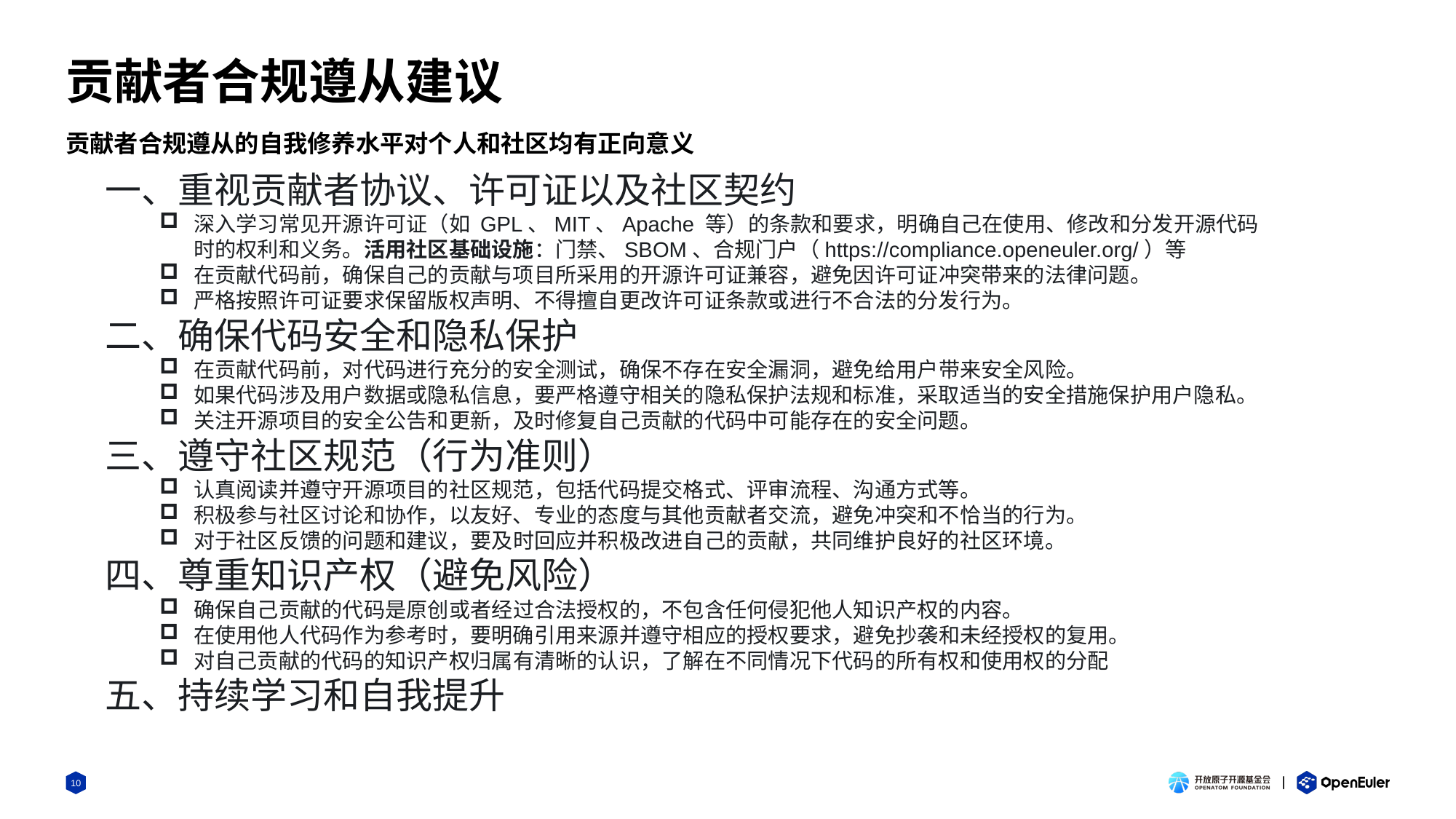

# 贡献者合规遵从建议
贡献者合规遵从的自我修养水平对个人和社区均有正向意义
一、重视贡献者协议、许可证以及社区契约
深入学习常见开源许可证（如 GPL、MIT、Apache 等）的条款和要求，明确自己在使用、修改和分发开源代码时的权利和义务。活用社区基础设施：门禁、SBOM、合规门户（https://compliance.openeuler.org/）等
在贡献代码前，确保自己的贡献与项目所采用的开源许可证兼容，避免因许可证冲突带来的法律问题。
严格按照许可证要求保留版权声明、不得擅自更改许可证条款或进行不合法的分发行为。
二、确保代码安全和隐私保护
在贡献代码前，对代码进行充分的安全测试，确保不存在安全漏洞，避免给用户带来安全风险。
如果代码涉及用户数据或隐私信息，要严格遵守相关的隐私保护法规和标准，采取适当的安全措施保护用户隐私。
关注开源项目的安全公告和更新，及时修复自己贡献的代码中可能存在的安全问题。
三、遵守社区规范（行为准则）
认真阅读并遵守开源项目的社区规范，包括代码提交格式、评审流程、沟通方式等。
积极参与社区讨论和协作，以友好、专业的态度与其他贡献者交流，避免冲突和不恰当的行为。
对于社区反馈的问题和建议，要及时回应并积极改进自己的贡献，共同维护良好的社区环境。
四、尊重知识产权（避免风险）
确保自己贡献的代码是原创或者经过合法授权的，不包含任何侵犯他人知识产权的内容。
在使用他人代码作为参考时，要明确引用来源并遵守相应的授权要求，避免抄袭和未经授权的复用。
对自己贡献的代码的知识产权归属有清晰的认识，了解在不同情况下代码的所有权和使用权的分配
五、持续学习和自我提升